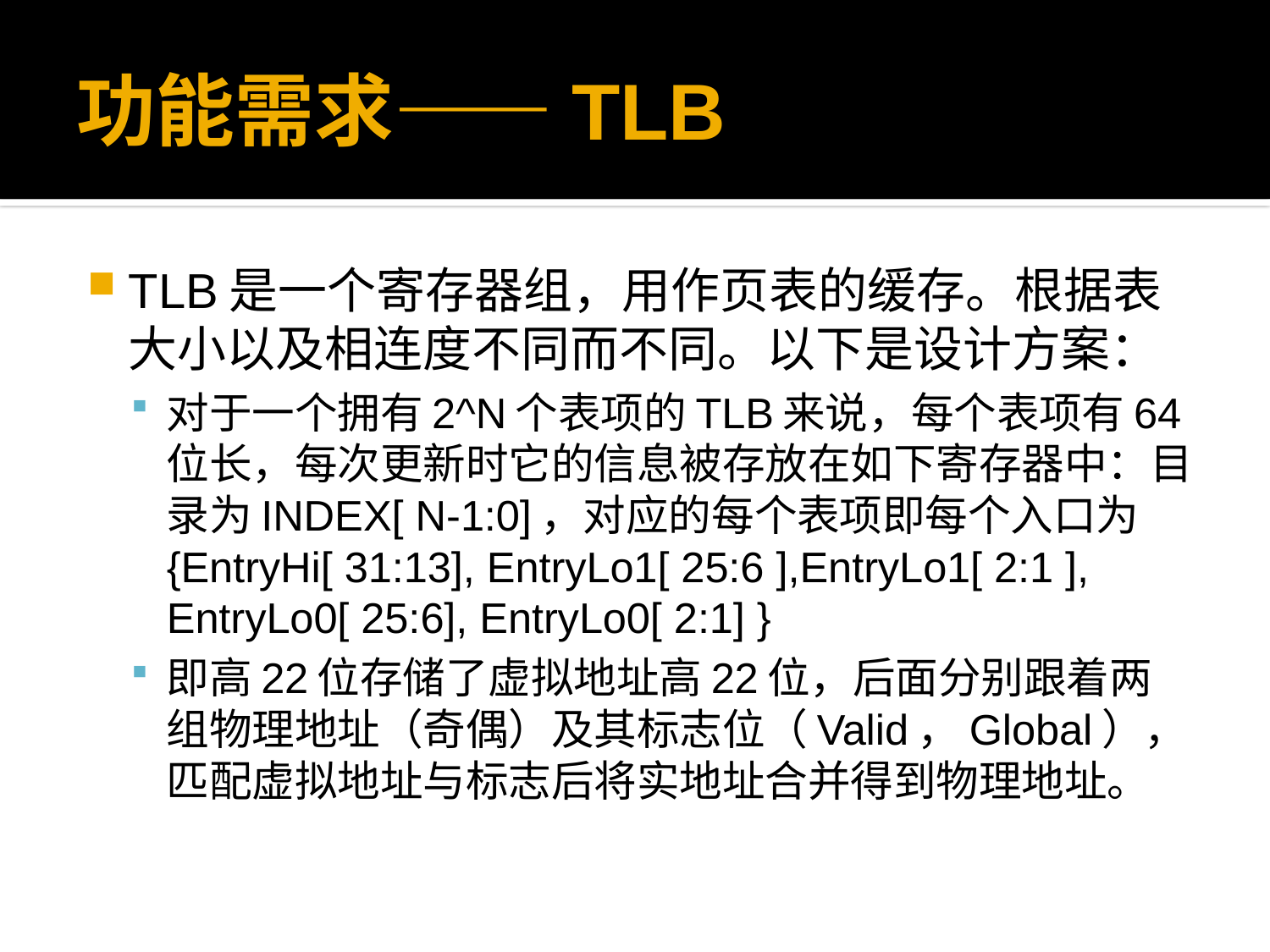

# 功能需求——TLB
TLB是一个寄存器组，用作页表的缓存。根据表大小以及相连度不同而不同。以下是设计方案：
对于一个拥有2^N个表项的TLB来说，每个表项有64位长，每次更新时它的信息被存放在如下寄存器中：目录为INDEX[ N-1:0]，对应的每个表项即每个入口为{EntryHi[ 31:13], EntryLo1[ 25:6 ],EntryLo1[ 2:1 ], EntryLo0[ 25:6], EntryLo0[ 2:1] }
即高22位存储了虚拟地址高22位，后面分别跟着两组物理地址（奇偶）及其标志位（Valid，Global），匹配虚拟地址与标志后将实地址合并得到物理地址。